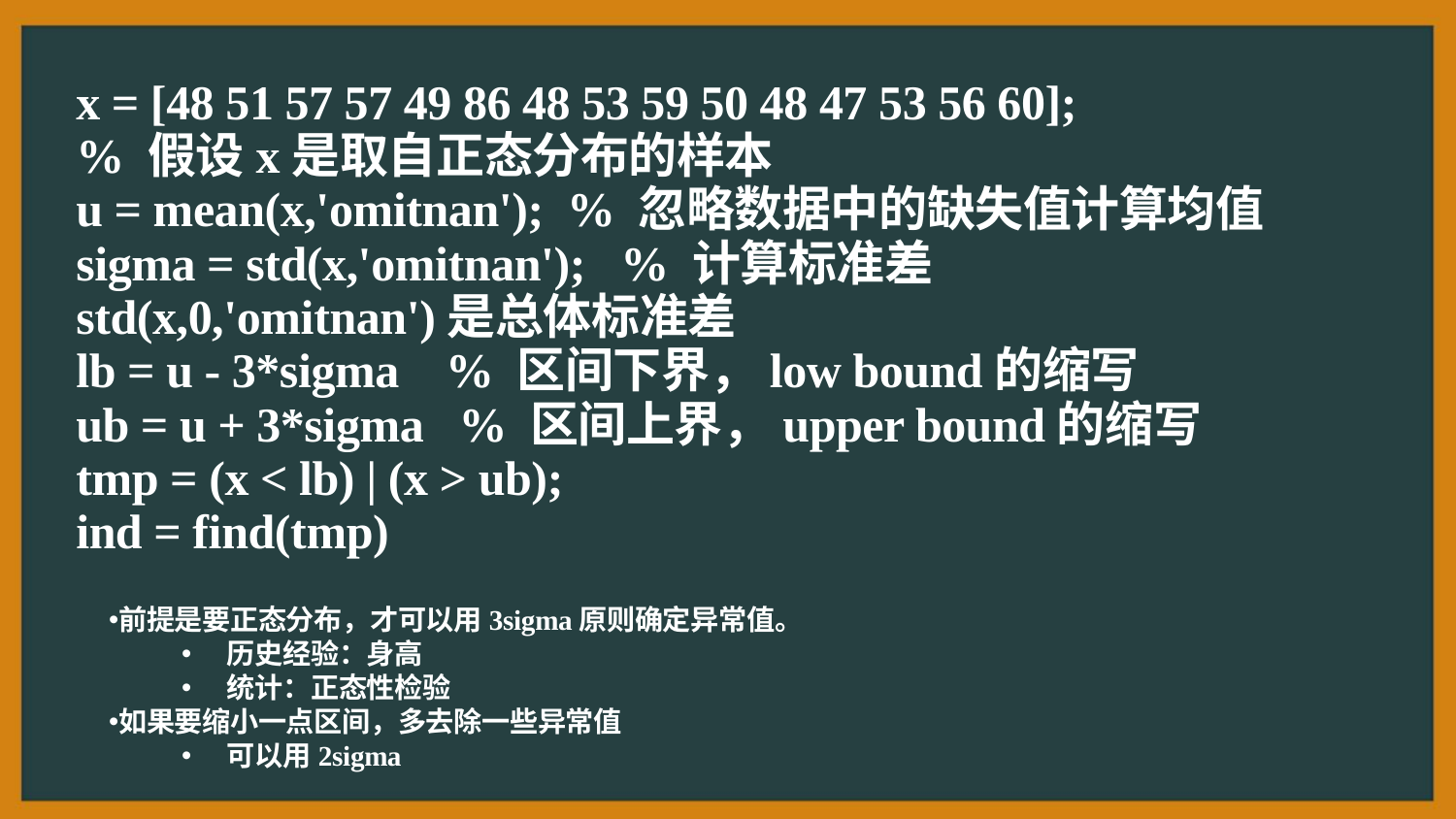

x = [48 51 57 57 49 86 48 53 59 50 48 47 53 56 60];
% 假设x是取自正态分布的样本
u = mean(x,'omitnan');  % 忽略数据中的缺失值计算均值
sigma = std(x,'omitnan');   % 计算标准差  std(x,0,'omitnan')是总体标准差
lb = u - 3*sigma    % 区间下界，low bound的缩写
ub = u + 3*sigma   % 区间上界，upper bound的缩写
tmp = (x < lb) | (x > ub);
ind = find(tmp)
前提是要正态分布，才可以用3sigma原则确定异常值。
历史经验：身高
统计：正态性检验
如果要缩小一点区间，多去除一些异常值
可以用2sigma